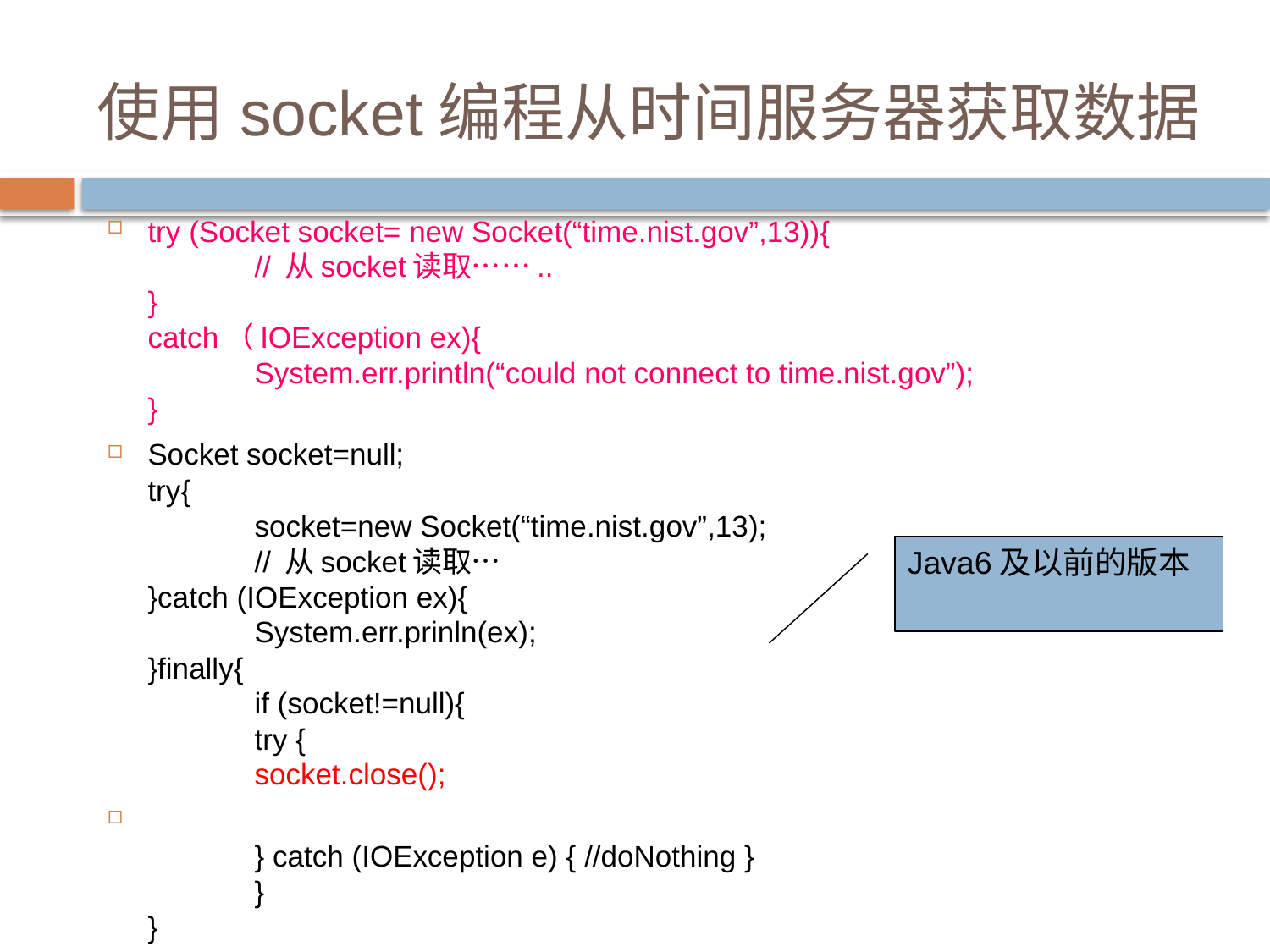

# 使用socket编程从时间服务器获取数据
try (Socket socket= new Socket(“time.nist.gov”,13)){
	// 从socket读取……..
}
catch（IOException ex){
	System.err.println(“could not connect to time.nist.gov”);
}
Socket socket=null;
try{
	socket=new Socket(“time.nist.gov”,13);
	// 从socket读取…
}catch (IOException ex){
	System.err.prinln(ex);
}finally{
	if (socket!=null){
		try {
			socket.close();
		} catch (IOException e) { //doNothing }
	}
}
Java6及以前的版本